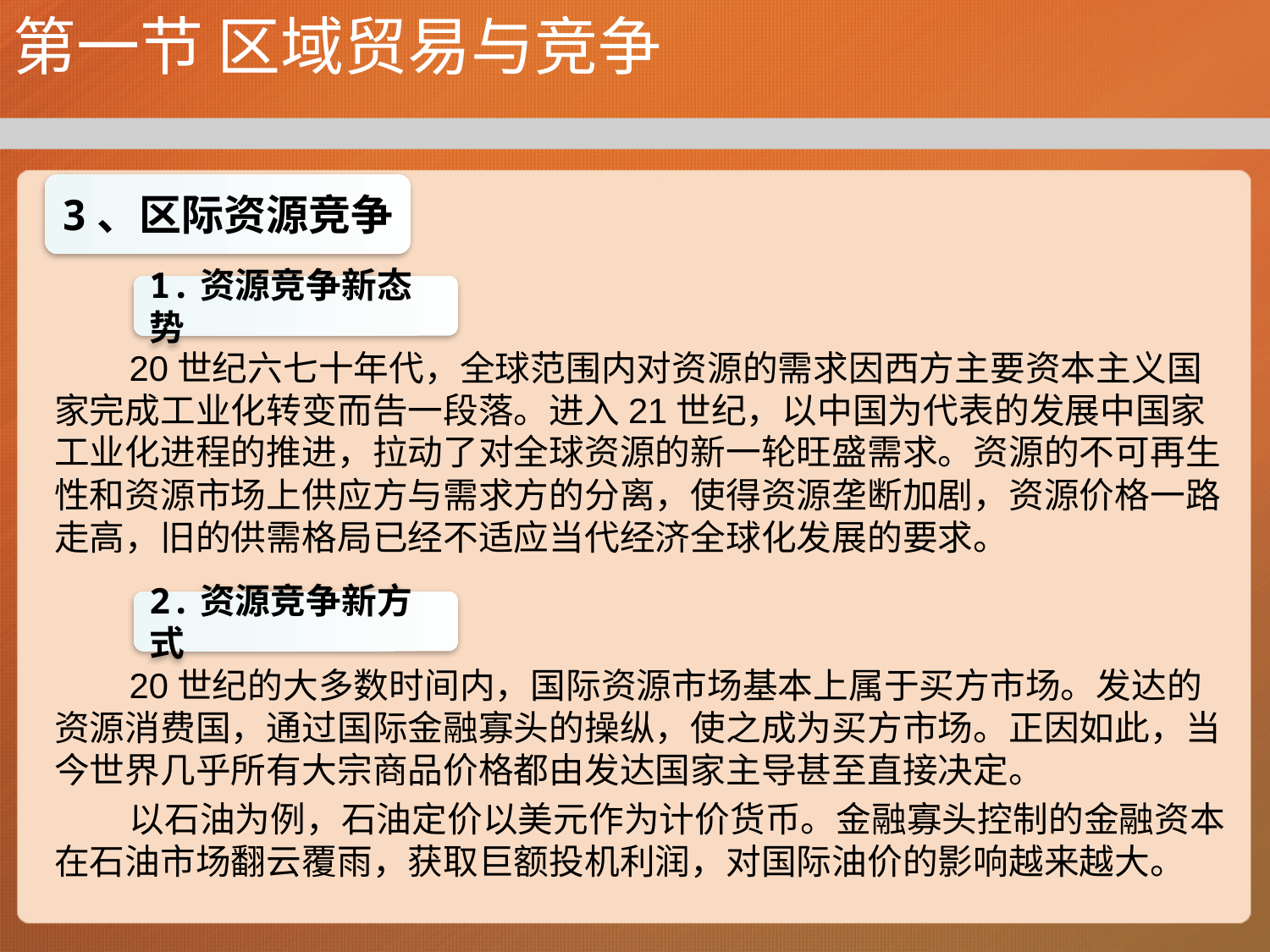

# 第一节 区域贸易与竞争
3、区际资源竞争

20世纪六七十年代，全球范围内对资源的需求因西方主要资本主义国家完成工业化转变而告一段落。进入21世纪，以中国为代表的发展中国家工业化进程的推进，拉动了对全球资源的新一轮旺盛需求。资源的不可再生性和资源市场上供应方与需求方的分离，使得资源垄断加剧，资源价格一路走高，旧的供需格局已经不适应当代经济全球化发展的要求。

20世纪的大多数时间内，国际资源市场基本上属于买方市场。发达的资源消费国，通过国际金融寡头的操纵，使之成为买方市场。正因如此，当今世界几乎所有大宗商品价格都由发达国家主导甚至直接决定。
以石油为例，石油定价以美元作为计价货币。金融寡头控制的金融资本在石油市场翻云覆雨，获取巨额投机利润，对国际油价的影响越来越大。

1.资源竞争新态势
2.资源竞争新方式